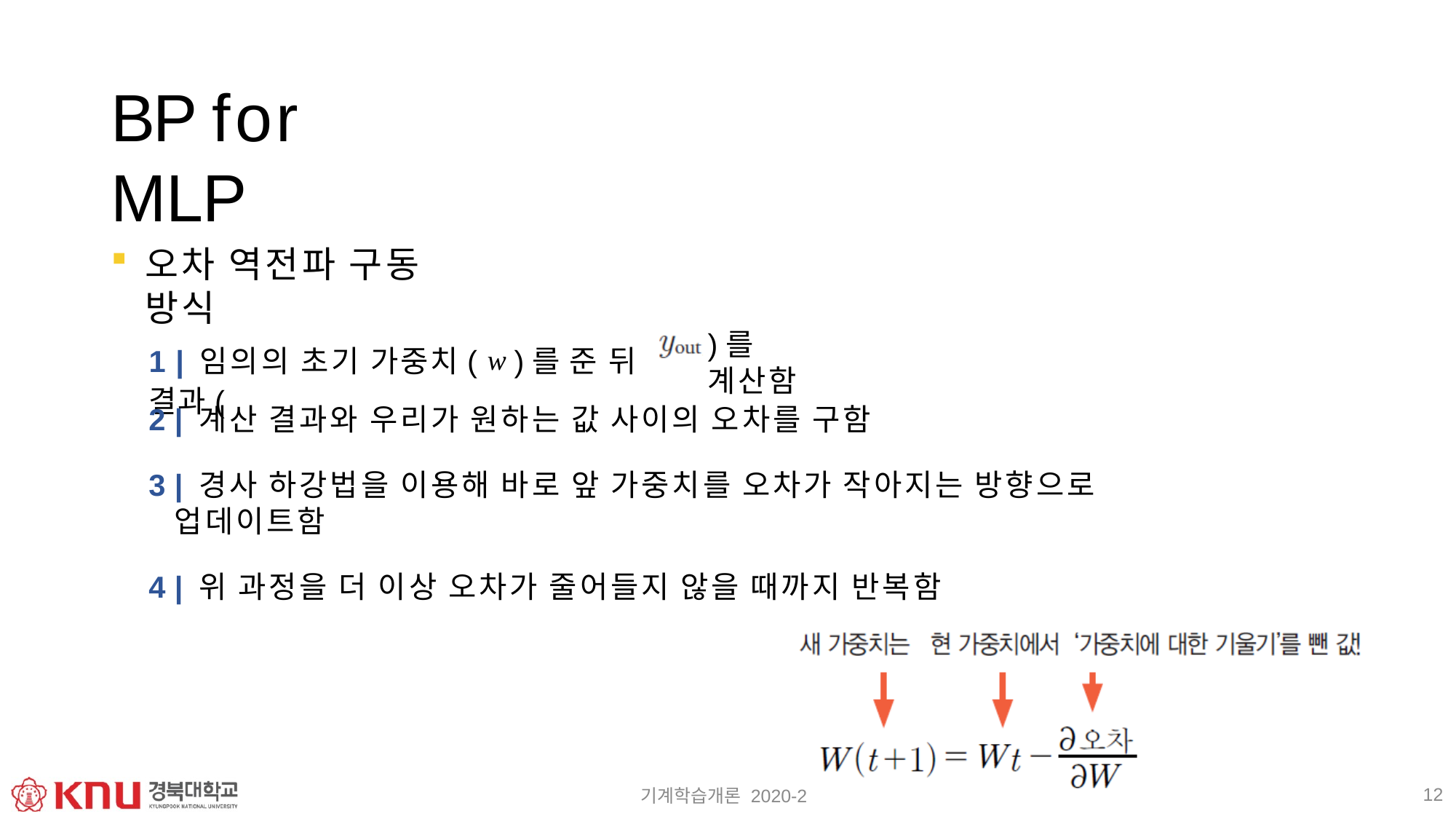

# BP for MLP
오차 역전파 구동 방식
1 | 임의의 초기 가중치( w )를 준 뒤 결과(
)를 계산함

| 계산 결과와 우리가 원하는 값 사이의 오차를 구함

| 경사 하강법을 이용해 바로 앞 가중치를 오차가 작아지는 방향으로 업데이트함

| 위 과정을 더 이상 오차가 줄어들지 않을 때까지 반복함

12
기계학습개론 2020-2